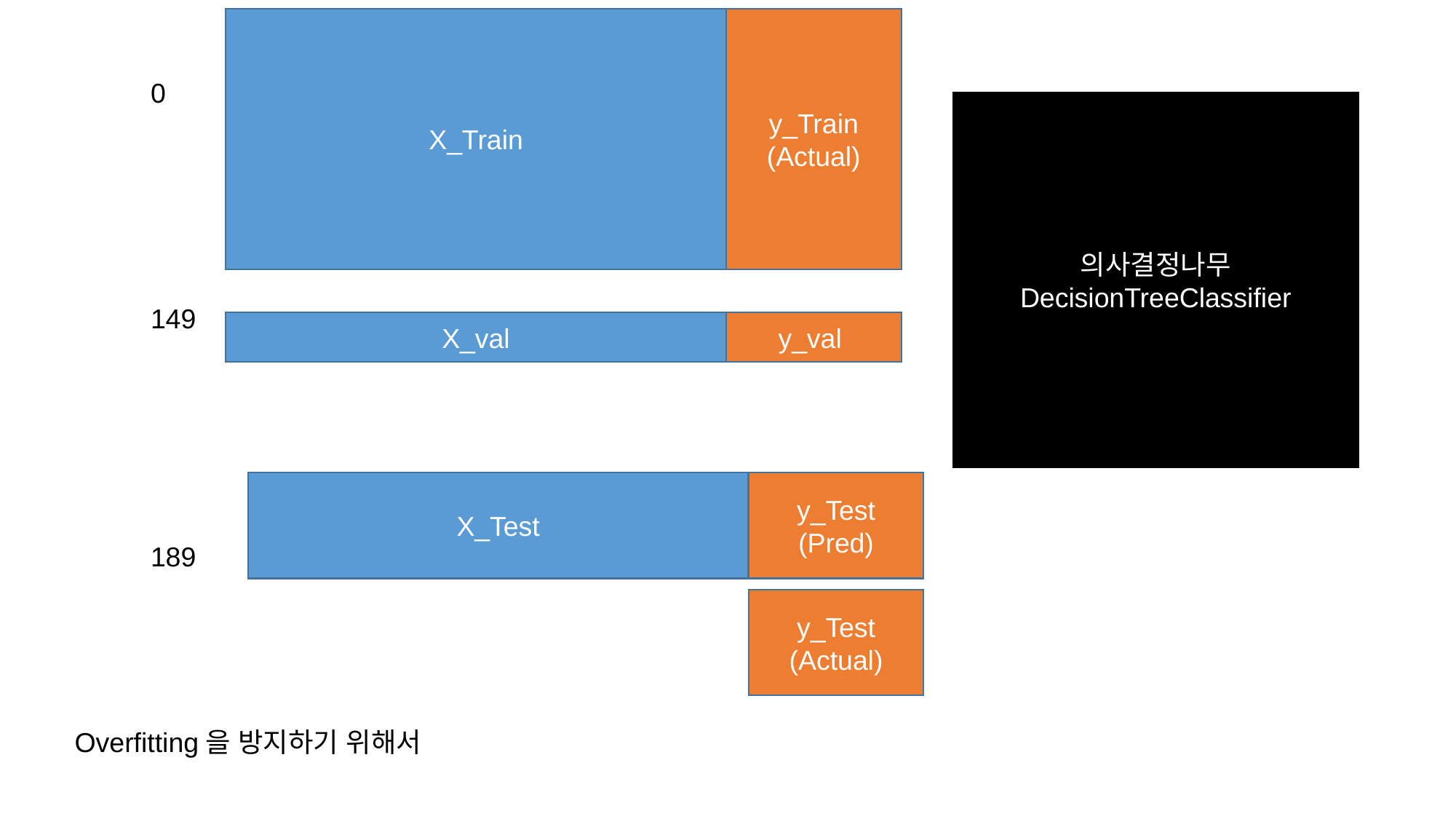

X_Train
y_Train
(Actual)
0
의사결정나무
DecisionTreeClassifier
149
X_val
y_val
X_Test
y_Test (Pred)
y_Test (Actual)
189
Overfitting을 방지하기 위해서